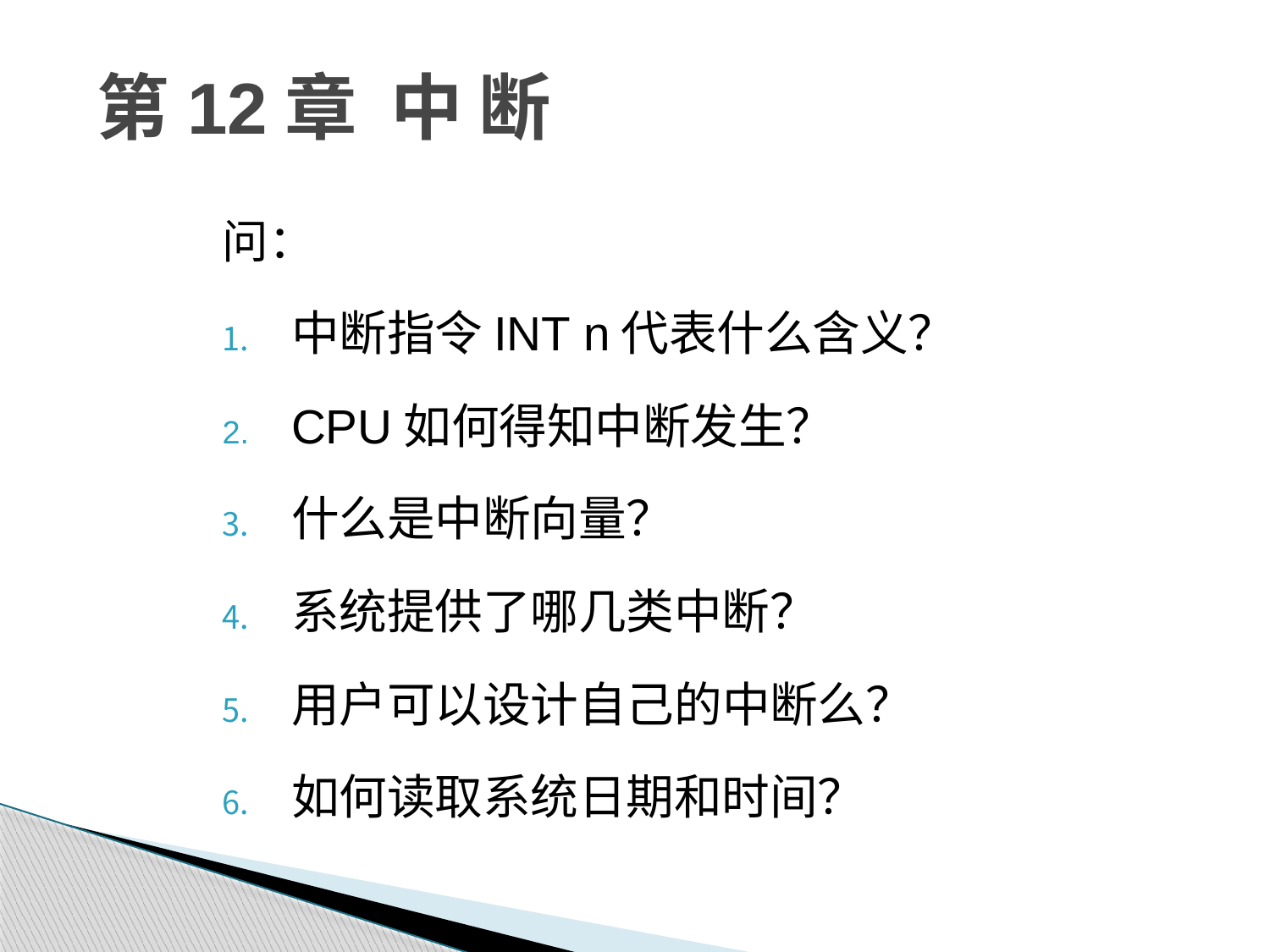

# 第12章  中 断
问：
中断指令INT n代表什么含义？
CPU如何得知中断发生？
什么是中断向量？
系统提供了哪几类中断？
用户可以设计自己的中断么？
如何读取系统日期和时间？